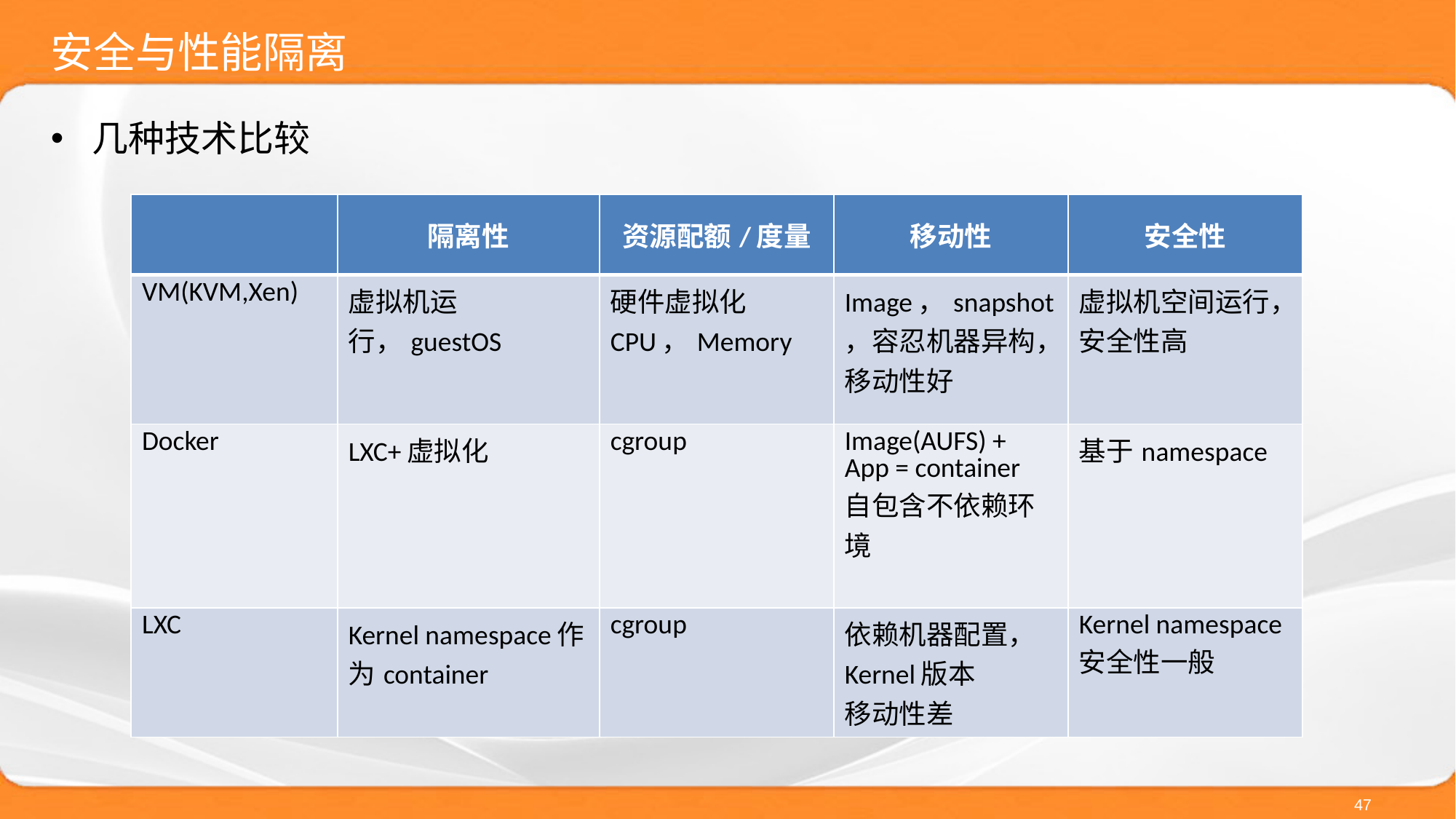

# 安全与性能隔离
几种技术比较
|  | 隔离性 | 资源配额/度量 | 移动性 | 安全性 |
| --- | --- | --- | --- | --- |
| VM(KVM,Xen) | 虚拟机运行，guestOS | 硬件虚拟化CPU，Memory | Image，snapshot，容忍机器异构，移动性好 | 虚拟机空间运行，安全性高 |
| Docker | LXC+虚拟化 | cgroup | Image(AUFS) + App = container 自包含不依赖环境 | 基于namespace |
| LXC | Kernel namespace作为container | cgroup | 依赖机器配置，Kernel版本 移动性差 | Kernel namespace 安全性一般 |
47